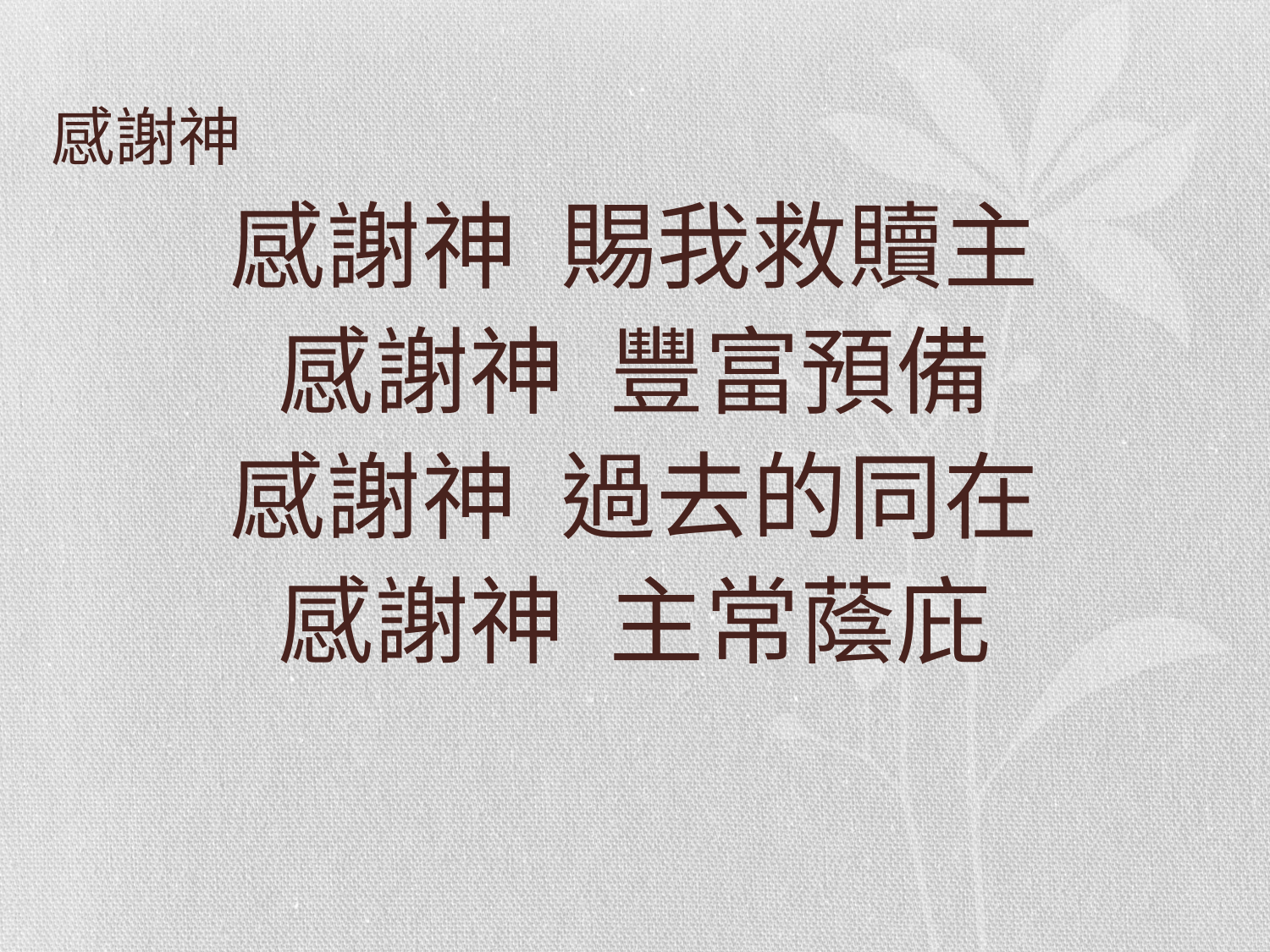

# 感謝神
感謝神  賜我救贖主
感謝神  豐富預備
感謝神  過去的同在
感謝神  主常蔭庇